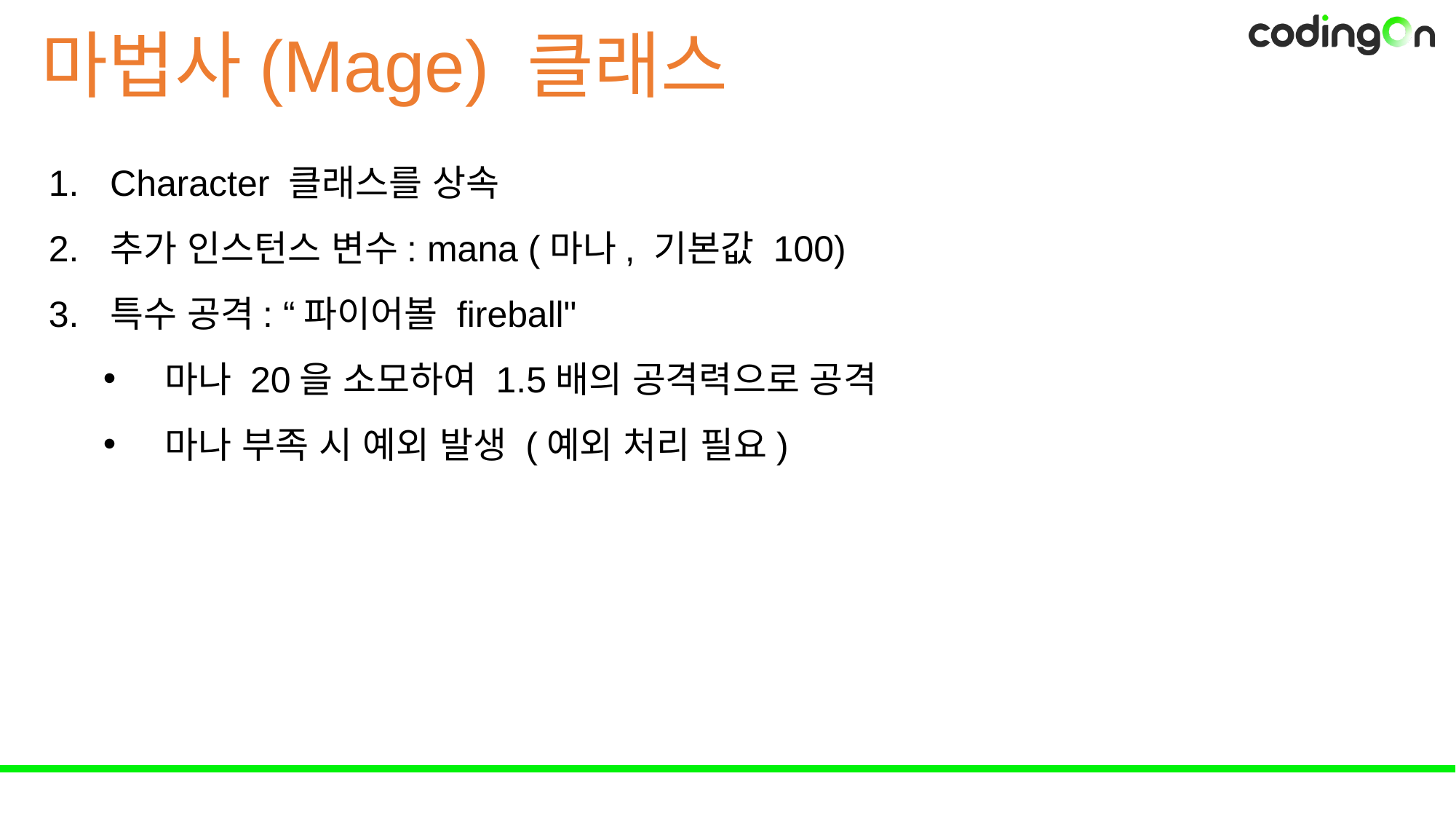

마법사(Mage) 클래스
Character 클래스를 상속
추가 인스턴스 변수: mana (마나, 기본값 100)
특수 공격: “파이어볼 fireball"
마나 20을 소모하여 1.5배의 공격력으로 공격
마나 부족 시 예외 발생 (예외 처리 필요)